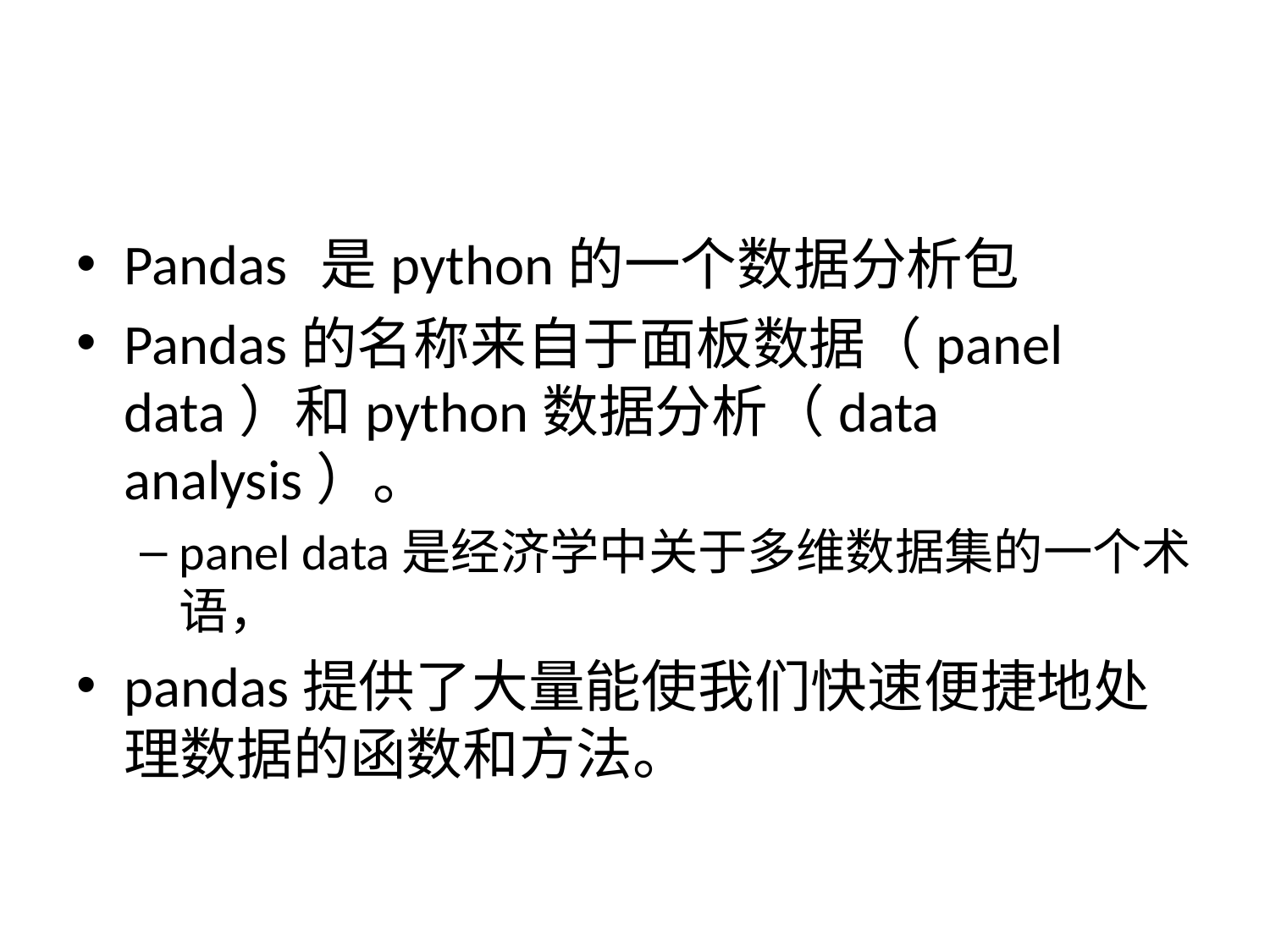

#
Pandas  是python的一个数据分析包
Pandas的名称来自于面板数据（panel data）和python数据分析（data analysis）。
panel data是经济学中关于多维数据集的一个术语，
pandas提供了大量能使我们快速便捷地处理数据的函数和方法。